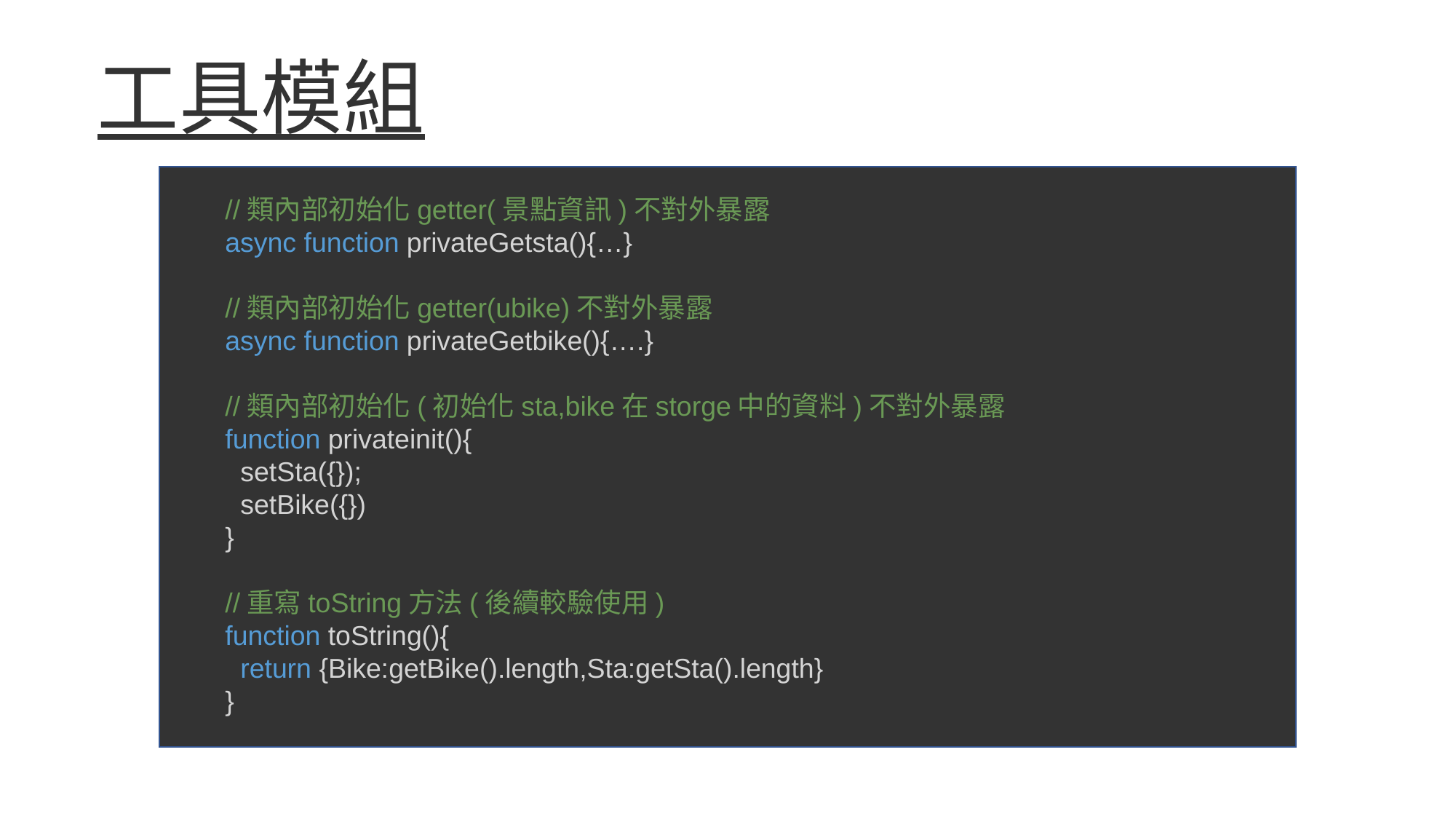

工具模組一覽

//類內部初始化getter(景點資訊)不對外暴露
async function privateGetsta(){…}
//類內部初始化getter(ubike)不對外暴露
async function privateGetbike(){….}
//類內部初始化(初始化sta,bike在storge中的資料)不對外暴露
function privateinit(){
  setSta({});
  setBike({})
}
//重寫toString方法(後續較驗使用)
function toString(){
  return {Bike:getBike().length,Sta:getSta().length}
}